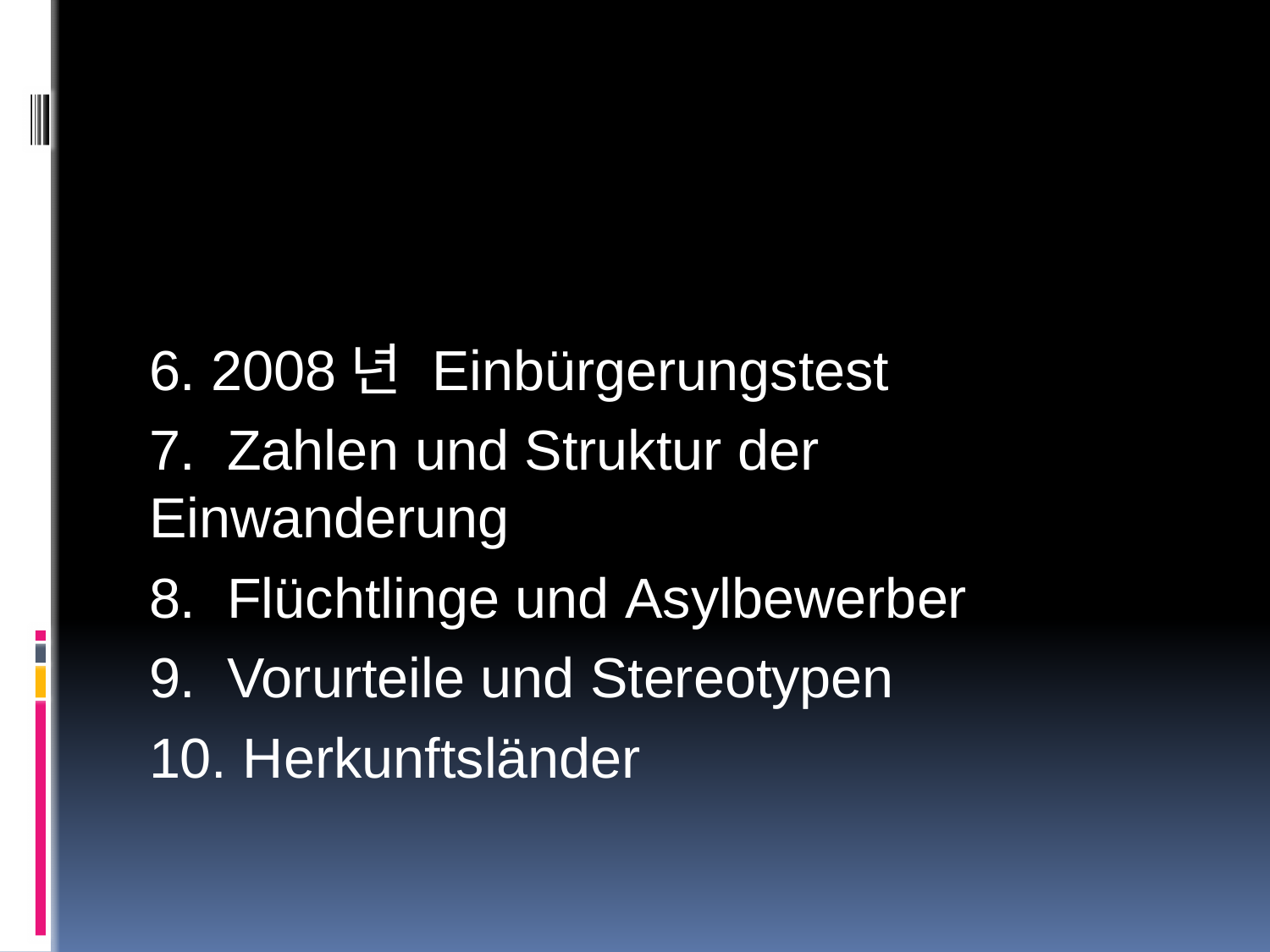

#

6. 2008년 Einbürgerungstest
7.  Zahlen und Struktur der Einwanderung
8.  Flüchtlinge und Asylbewerber
9.  Vorurteile und Stereotypen
10. Herkunftsländer